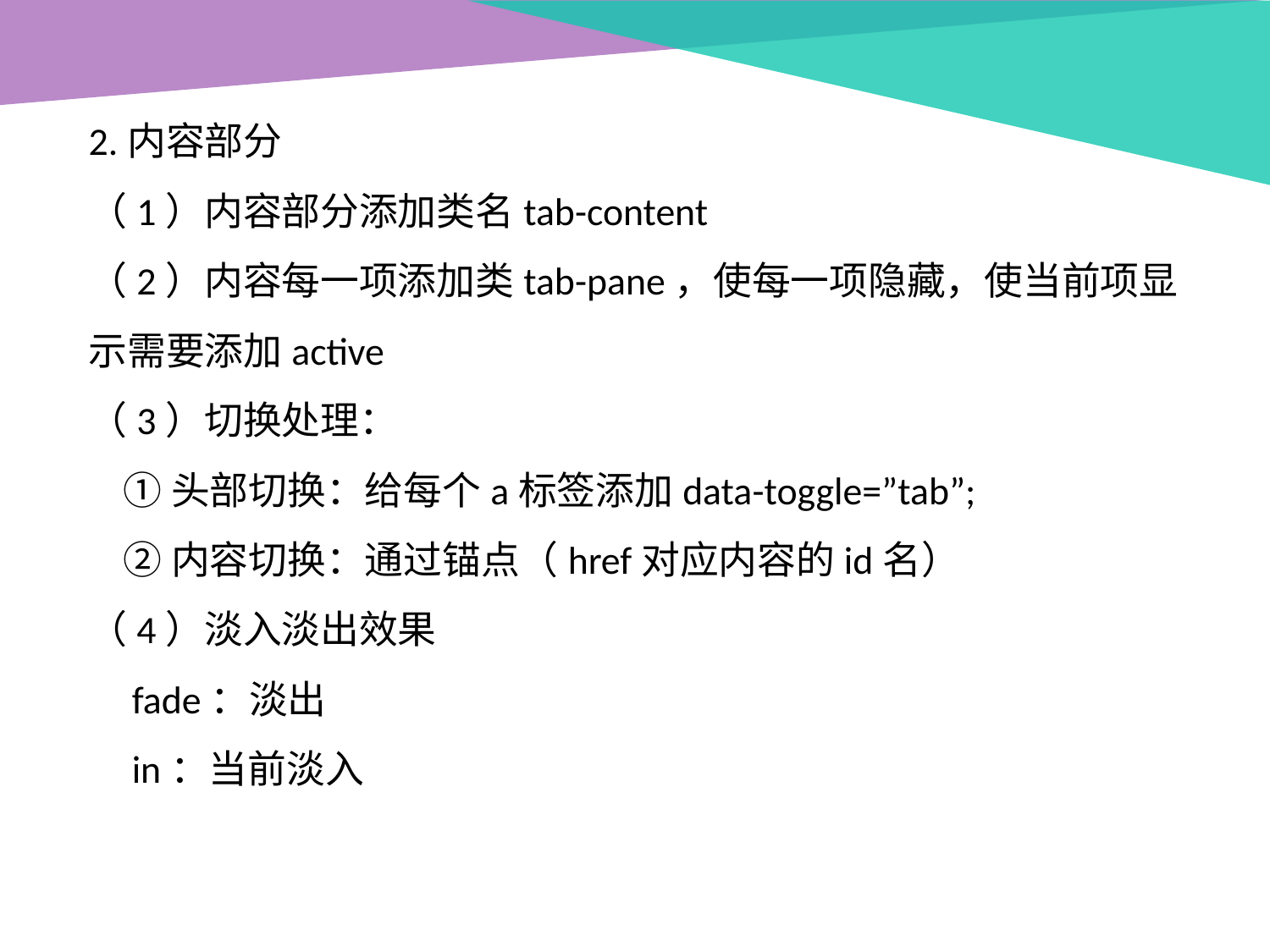

2.内容部分
（1）内容部分添加类名tab-content
（2）内容每一项添加类tab-pane，使每一项隐藏，使当前项显示需要添加active
（3）切换处理：
    ①头部切换：给每个a标签添加data-toggle=”tab”;
    ②内容切换：通过锚点（href对应内容的id名）
（4）淡入淡出效果
     fade：淡出
     in：当前淡入